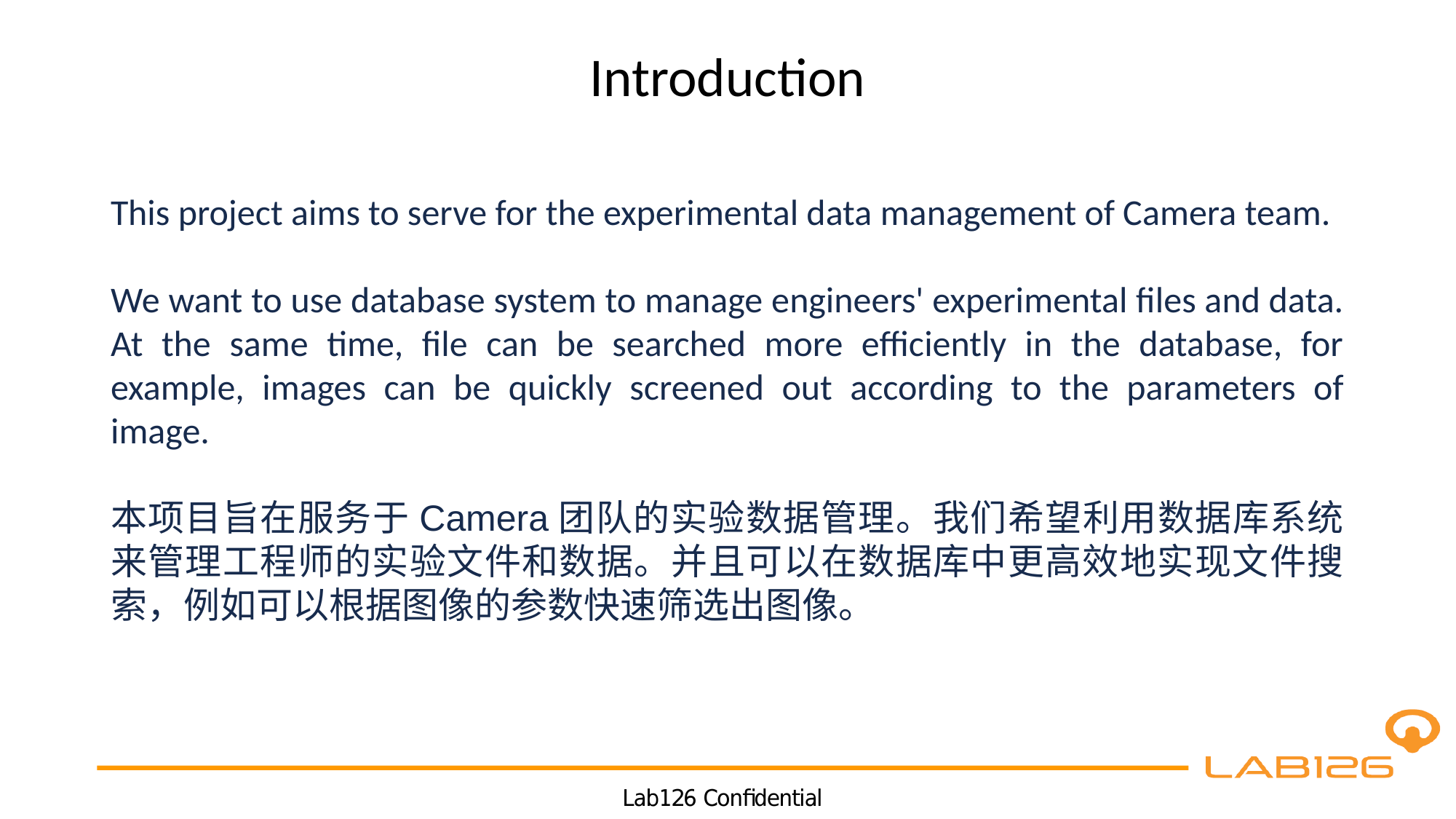

Introduction
This project aims to serve for the experimental data management of Camera team.

We want to use database system to manage engineers' experimental files and data. At the same time, file can be searched more efficiently in the database, for example, images can be quickly screened out according to the parameters of image.

本项目旨在服务于Camera团队的实验数据管理。我们希望利用数据库系统来管理工程师的实验文件和数据。并且可以在数据库中更高效地实现文件搜索，例如可以根据图像的参数快速筛选出图像。